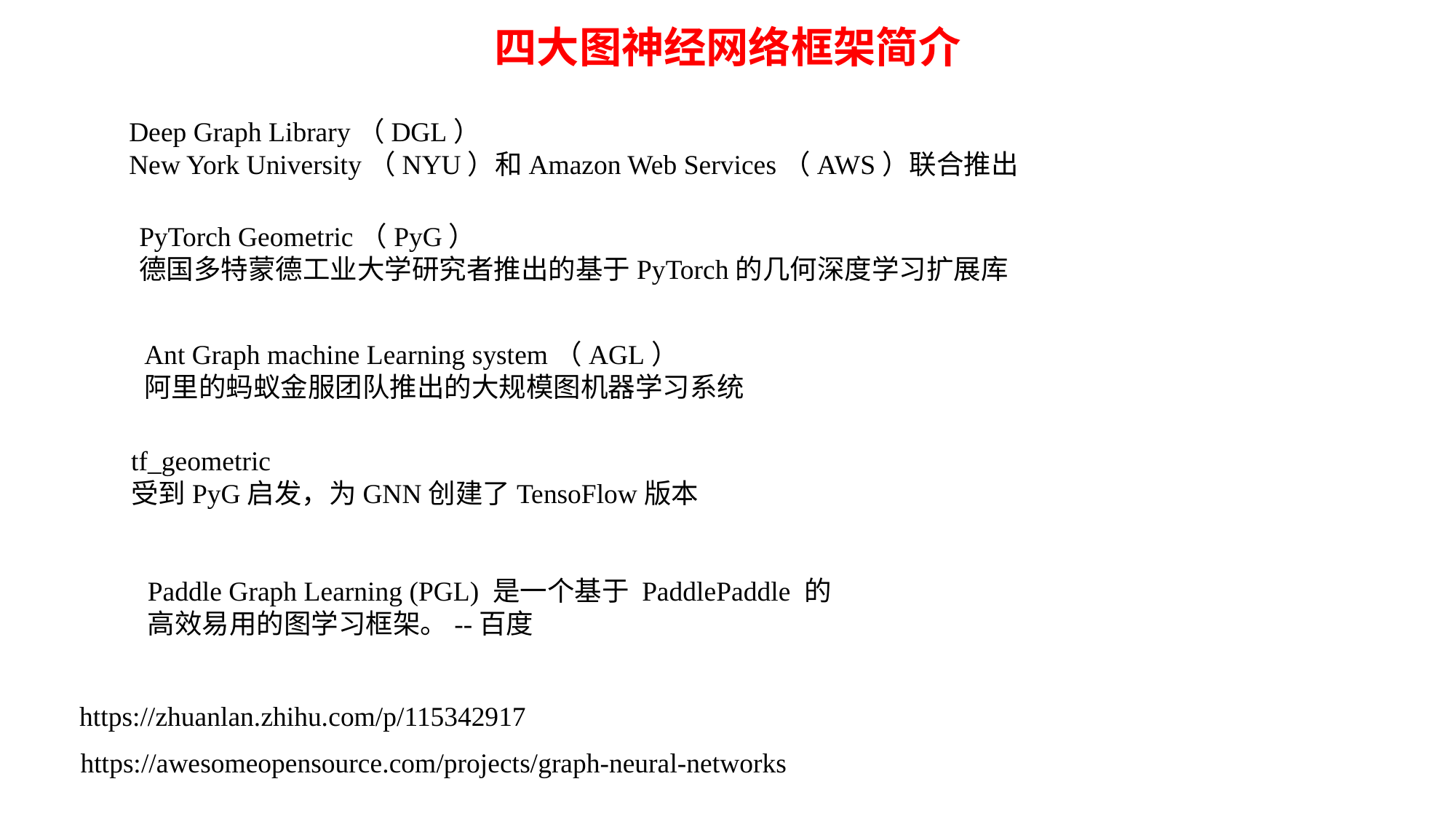

四大图神经网络框架简介
Deep Graph Library（DGL）
New York University（NYU）和Amazon Web Services（AWS）联合推出
PyTorch Geometric（PyG）
德国多特蒙德工业大学研究者推出的基于PyTorch的几何深度学习扩展库
Ant Graph machine Learning system（AGL）
阿里的蚂蚁金服团队推出的大规模图机器学习系统
tf_geometric
受到PyG启发，为GNN创建了TensoFlow版本
Paddle Graph Learning (PGL) 是一个基于 PaddlePaddle 的高效易用的图学习框架。--百度
https://zhuanlan.zhihu.com/p/115342917
https://awesomeopensource.com/projects/graph-neural-networks